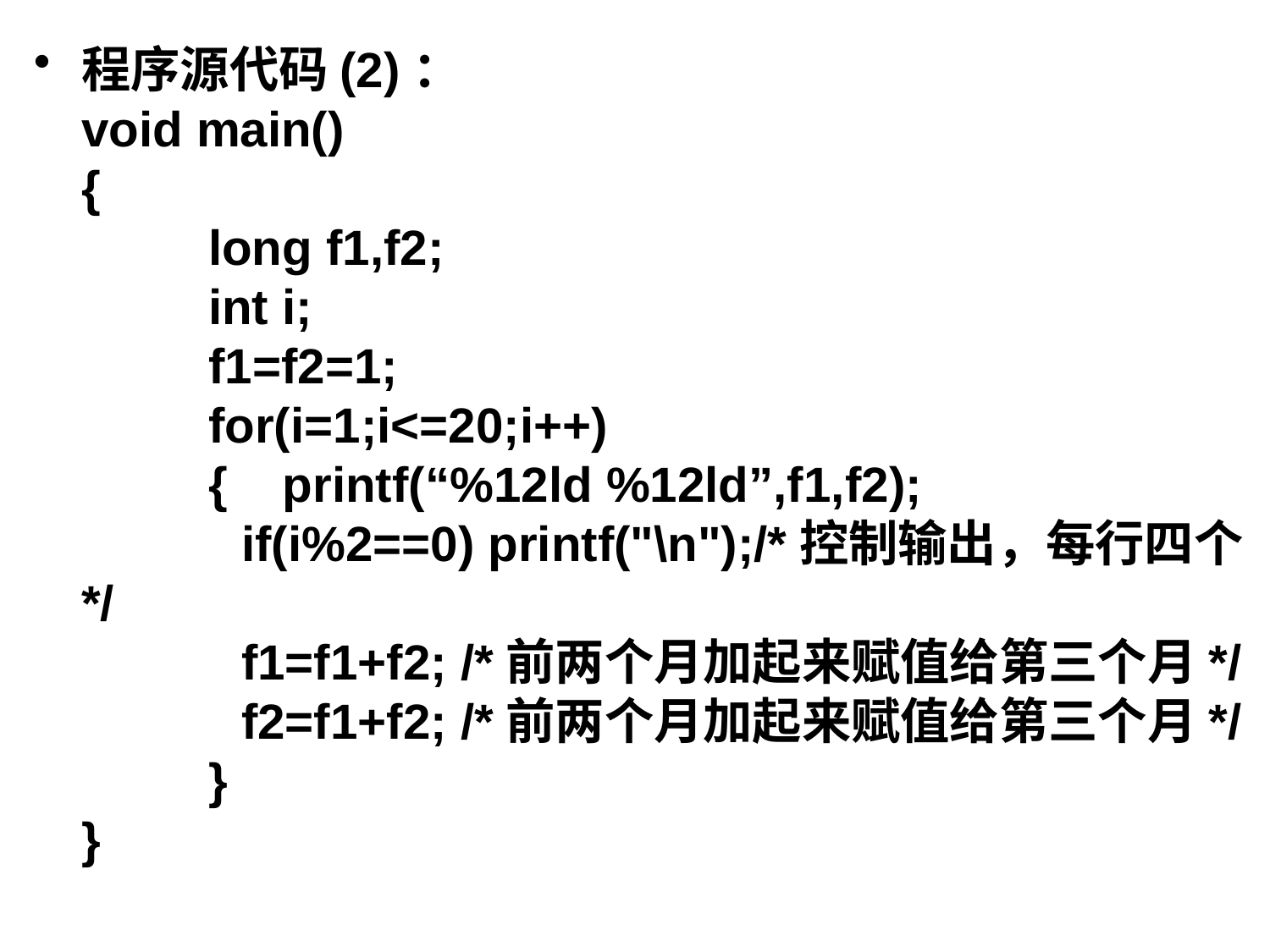

程序源代码(2)：
void main()
{
	long f1,f2;
	int i;
	f1=f2=1;
	for(i=1;i<=20;i++)
　	{    printf(“%12ld %12ld”,f1,f2);
　　　if(i%2==0) printf("\n");/*控制输出，每行四个*/
　　　f1=f1+f2; /*前两个月加起来赋值给第三个月*/
　　　f2=f1+f2; /*前两个月加起来赋值给第三个月*/
　	}
}